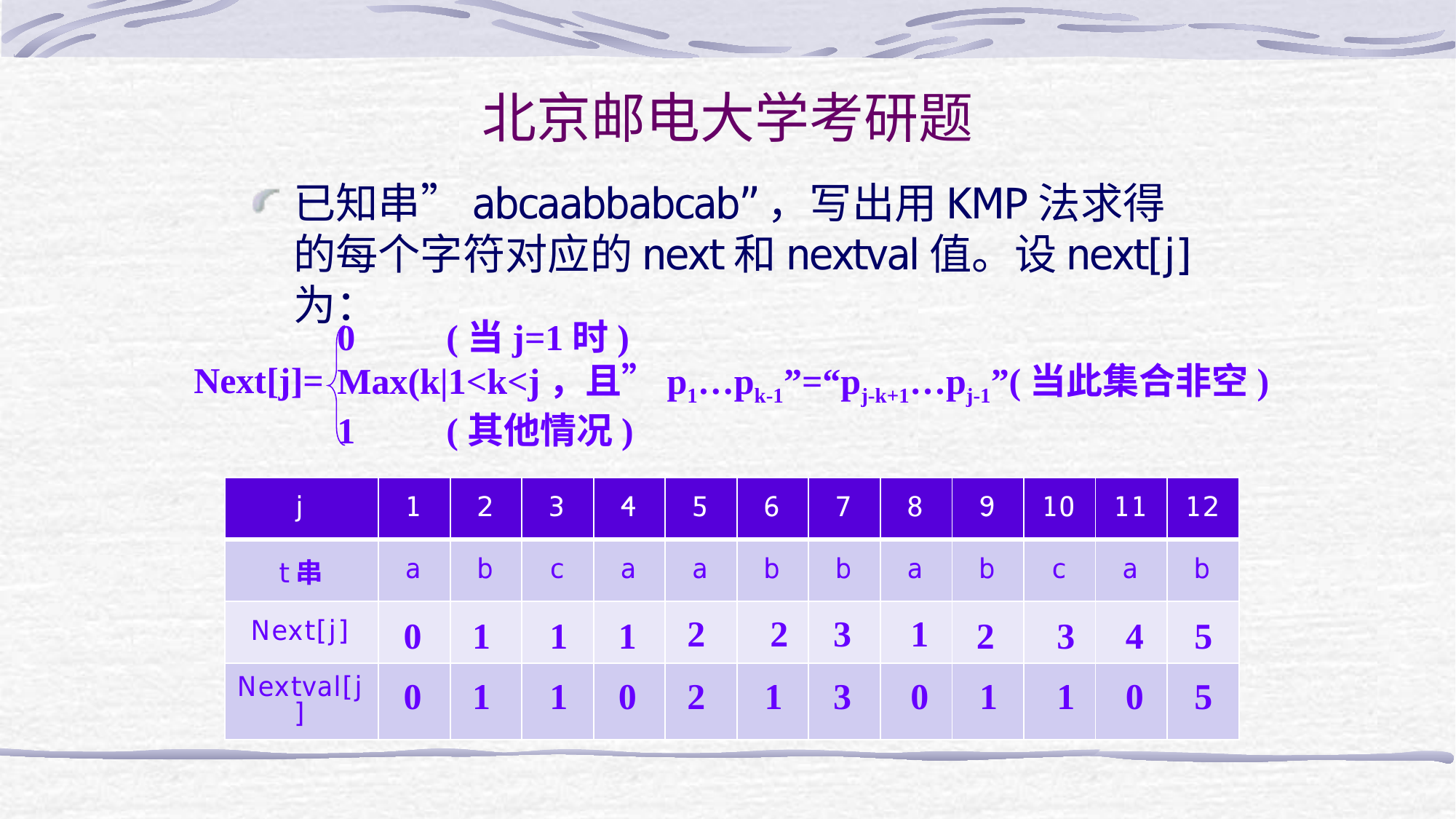

# 北京邮电大学考研题
已知串”abcaabbabcab”，写出用KMP法求得的每个字符对应的next和nextval值。设next[j]为：
0	(当j=1时)
Max(k|1<k<j，且”p1…pk-1”=“pj-k+1…pj-1”(当此集合非空)
1	(其他情况)

Next[j]=
| j | 1 | 2 | 3 | 4 | 5 | 6 | 7 | 8 | 9 | 10 | 11 | 12 |
| --- | --- | --- | --- | --- | --- | --- | --- | --- | --- | --- | --- | --- |
| t串 | a | b | c | a | a | b | b | a | b | c | a | b |
| Next[j] |  |  |  |  |  |  |  |  |  |  |  |  |
| Nextval[j] |  |  |  |  |  |  |  |  |  |  |  |  |
2
2
3
1
0
1
1
1
2
3
4
5
0
1
1
0
2
1
3
0
1
1
0
5
30